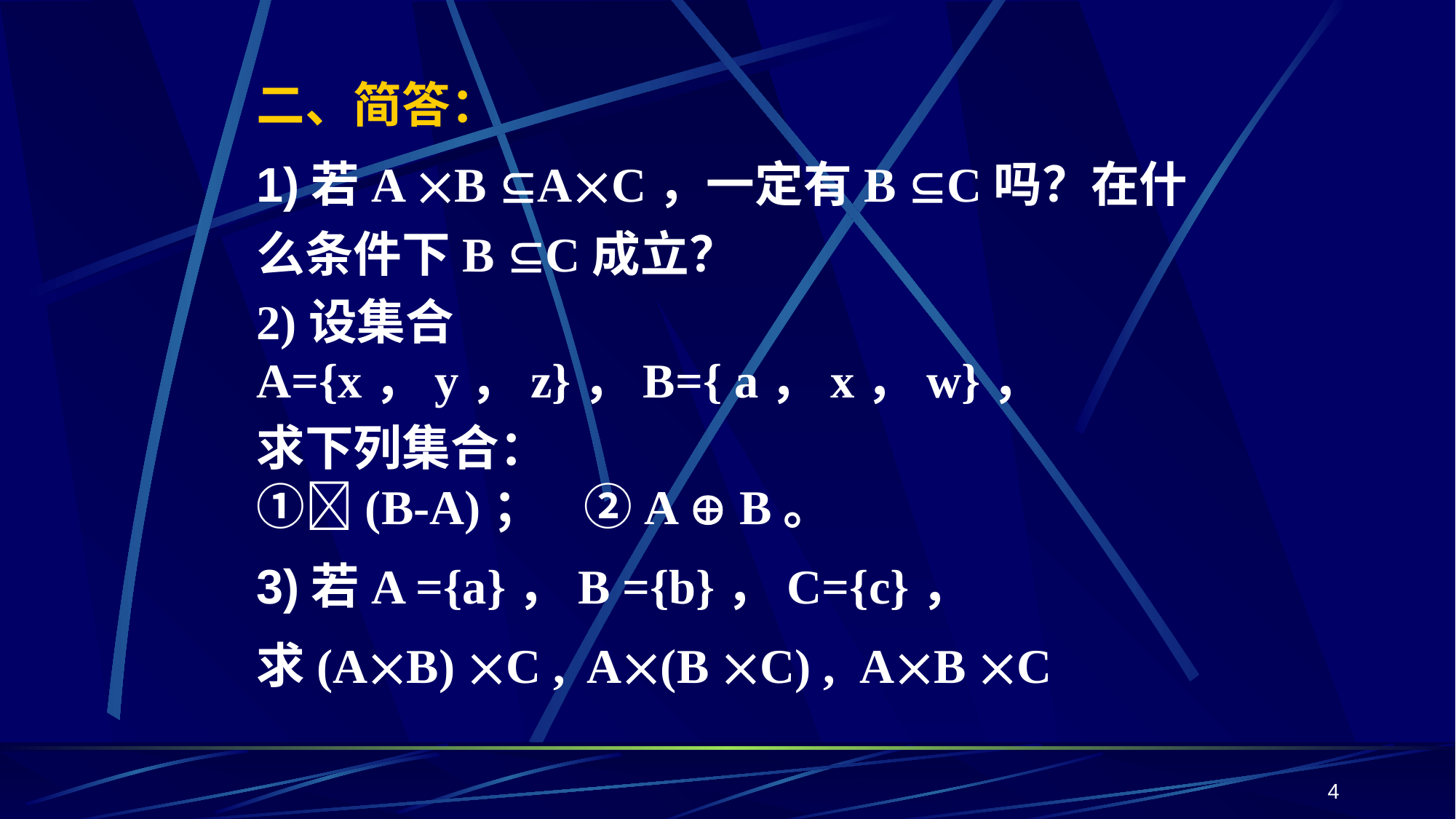

二、简答：
1)若A ×B ⊆A×C，一定有B ⊆C吗？在什么条件下B ⊆C成立？
2)设集合A={x，y，z}，B={ a，x，w}，
求下列集合：
①ρ(B-A)；	②A ⊕ B。
3)若A ={a}，B ={b}，C={c}，
求(A×B) ×C ,  A×(B ×C) ,  A×B ×C

4